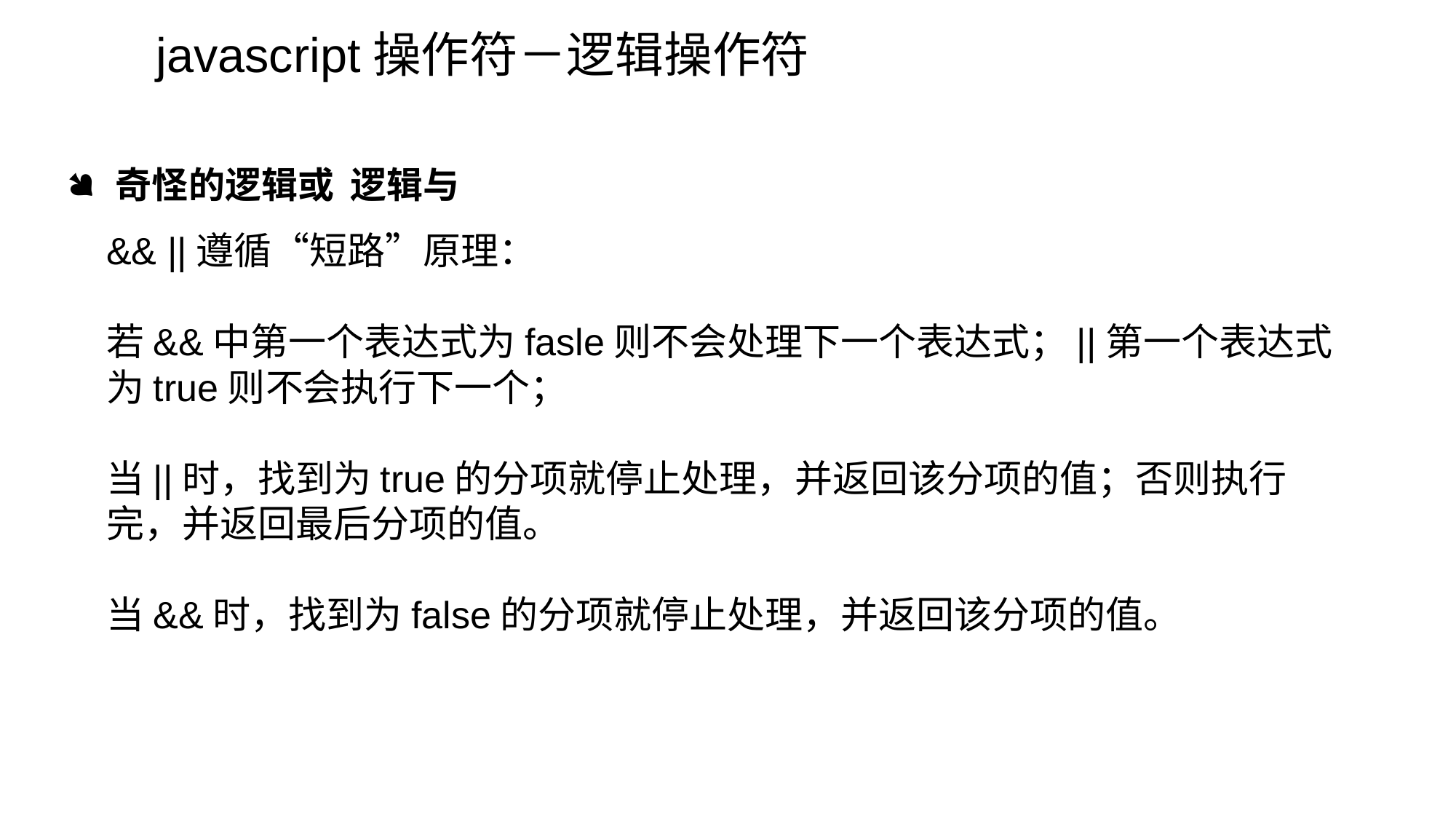

javascript操作符－逻辑操作符
 奇怪的逻辑或  逻辑与
&& ||遵循“短路”原理：

若&&中第一个表达式为fasle则不会处理下一个表达式；||第一个表达式为true则不会执行下一个；

当||时，找到为true的分项就停止处理，并返回该分项的值；否则执行完，并返回最后分项的值。

当&&时，找到为false的分项就停止处理，并返回该分项的值。